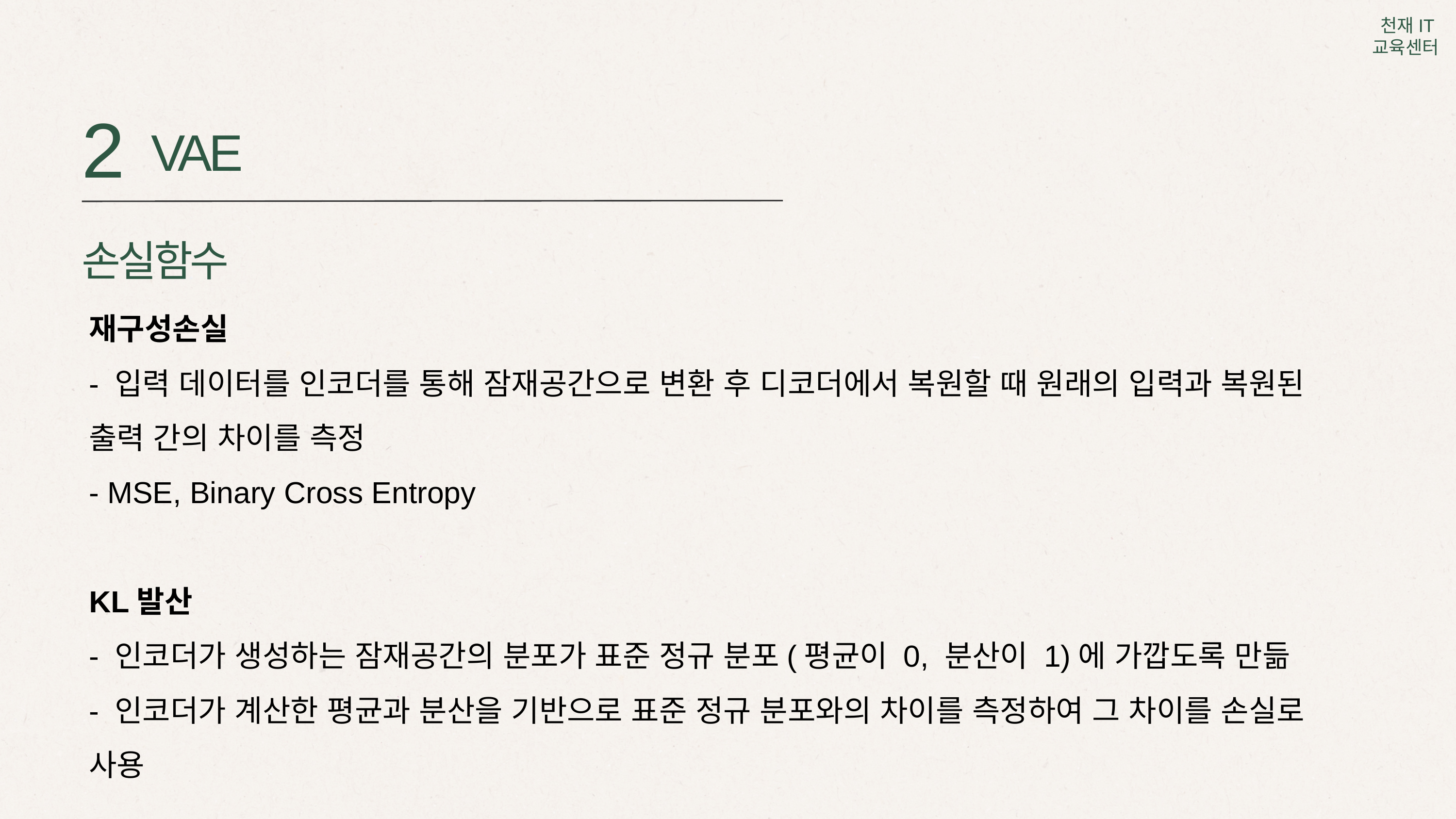

2
VAE

손실함수
재구성손실
- 입력 데이터를 인코더를 통해 잠재공간으로 변환 후 디코더에서 복원할 때 원래의 입력과 복원된 출력 간의 차이를 측정
- MSE, Binary Cross Entropy

KL발산
- 인코더가 생성하는 잠재공간의 분포가 표준 정규 분포(평균이 0, 분산이 1)에 가깝도록 만듦
- 인코더가 계산한 평균과 분산을 기반으로 표준 정규 분포와의 차이를 측정하여 그 차이를 손실로 사용